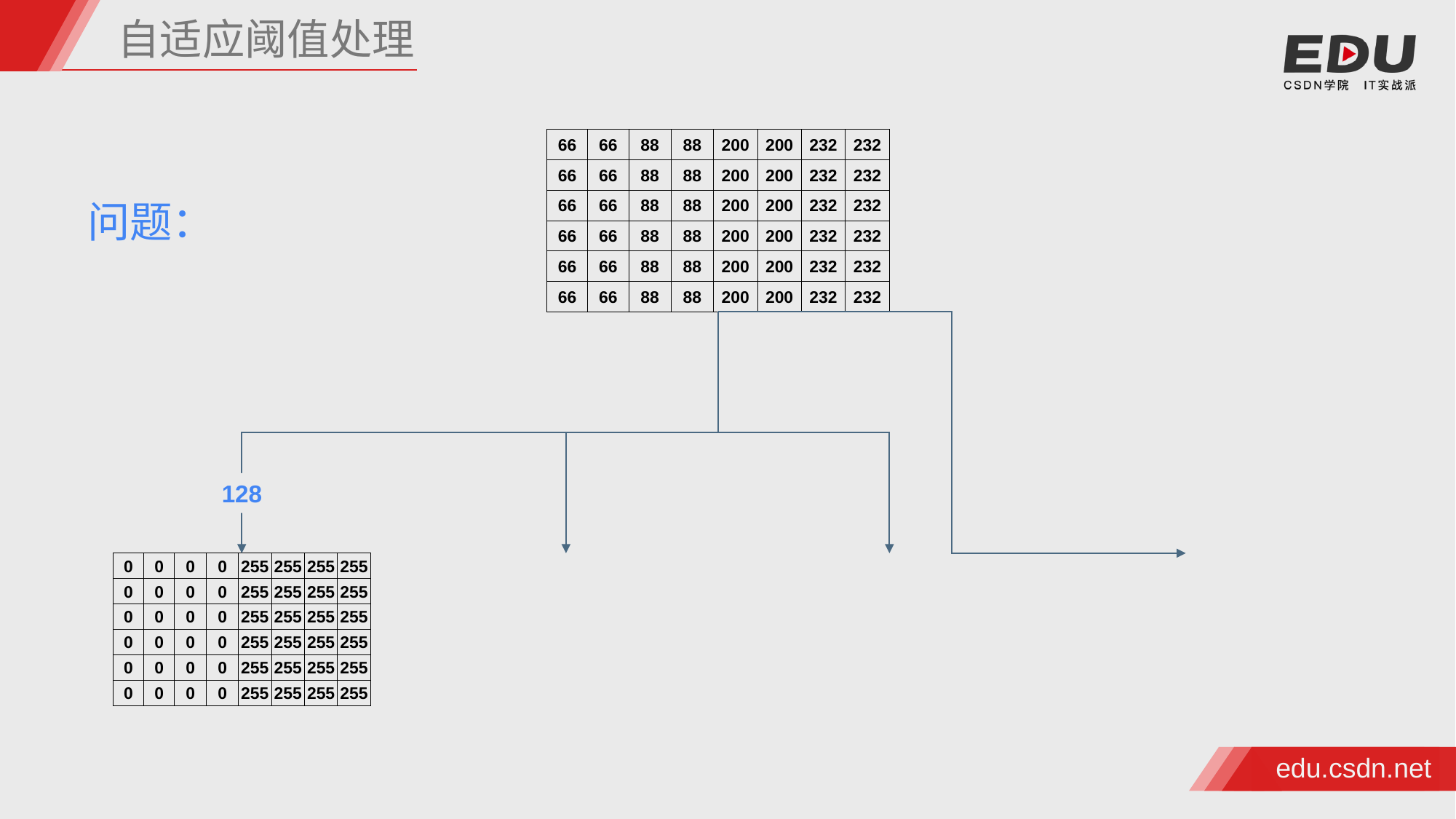

自适应阈值处理

| 66 | 66 | 88 | 88 | 200 | 200 | 232 | 232 |
| --- | --- | --- | --- | --- | --- | --- | --- |
| 66 | 66 | 88 | 88 | 200 | 200 | 232 | 232 |
| 66 | 66 | 88 | 88 | 200 | 200 | 232 | 232 |
| 66 | 66 | 88 | 88 | 200 | 200 | 232 | 232 |
| 66 | 66 | 88 | 88 | 200 | 200 | 232 | 232 |
| 66 | 66 | 88 | 88 | 200 | 200 | 232 | 232 |
问题：
128
| 0 | 0 | 0 | 0 | 255 | 255 | 255 | 255 |
| --- | --- | --- | --- | --- | --- | --- | --- |
| 0 | 0 | 0 | 0 | 255 | 255 | 255 | 255 |
| 0 | 0 | 0 | 0 | 255 | 255 | 255 | 255 |
| 0 | 0 | 0 | 0 | 255 | 255 | 255 | 255 |
| 0 | 0 | 0 | 0 | 255 | 255 | 255 | 255 |
| 0 | 0 | 0 | 0 | 255 | 255 | 255 | 255 |